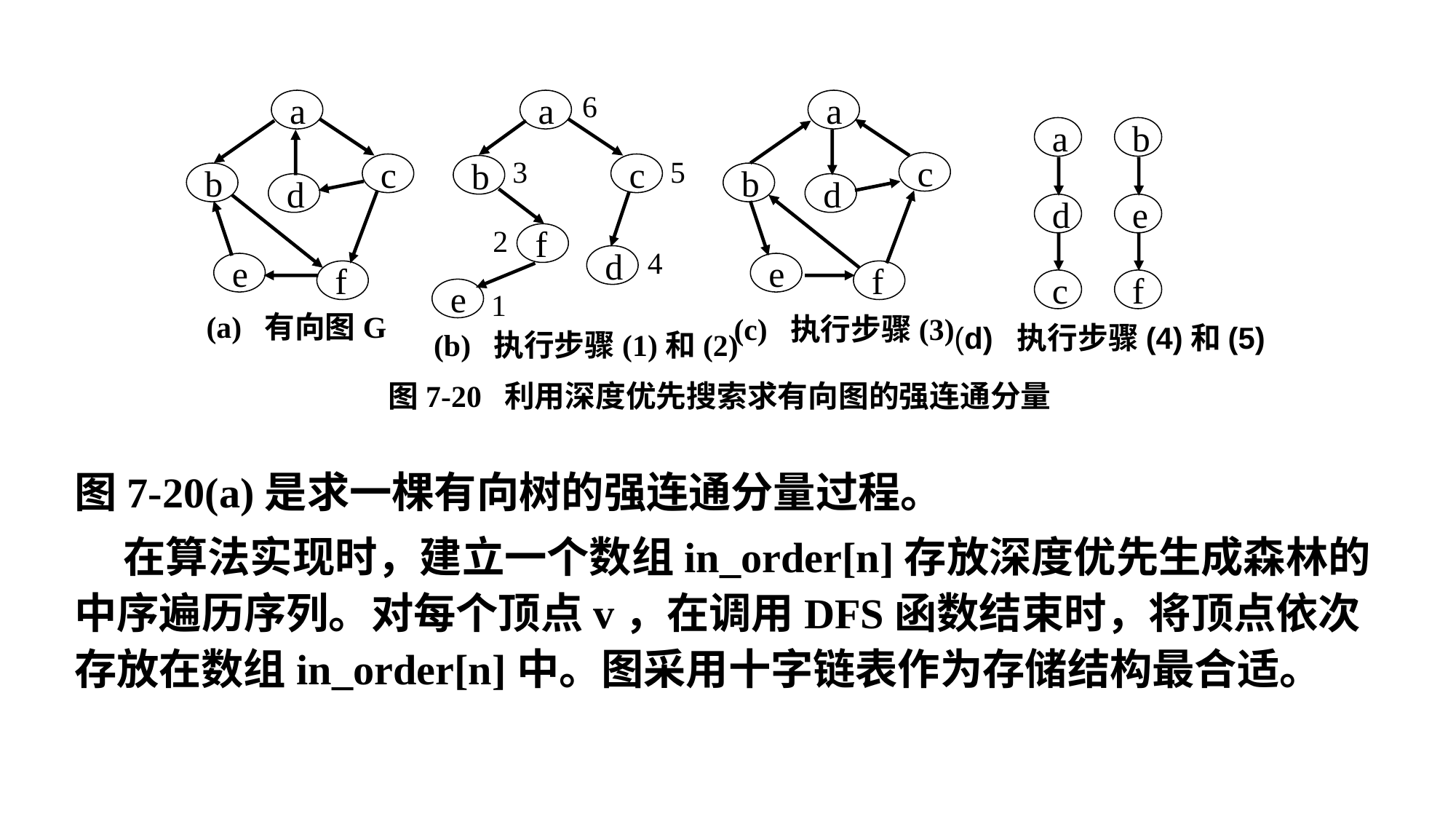

a

c
b
d

e
f

(a)  有向图G
a
6

c
b
3
5

f
2
d
4

e
1
(b)  执行步骤(1)和(2)
a

c
b
d
e
f
(c)  执行步骤(3)
a

d

c
b

e

f
(d)  执行步骤(4)和(5)
图7-20  利用深度优先搜索求有向图的强连通分量

图7-20(a)是求一棵有向树的强连通分量过程。
    在算法实现时，建立一个数组in_order[n]存放深度优先生成森林的中序遍历序列。对每个顶点v，在调用DFS函数结束时，将顶点依次存放在数组in_order[n]中。图采用十字链表作为存储结构最合适。